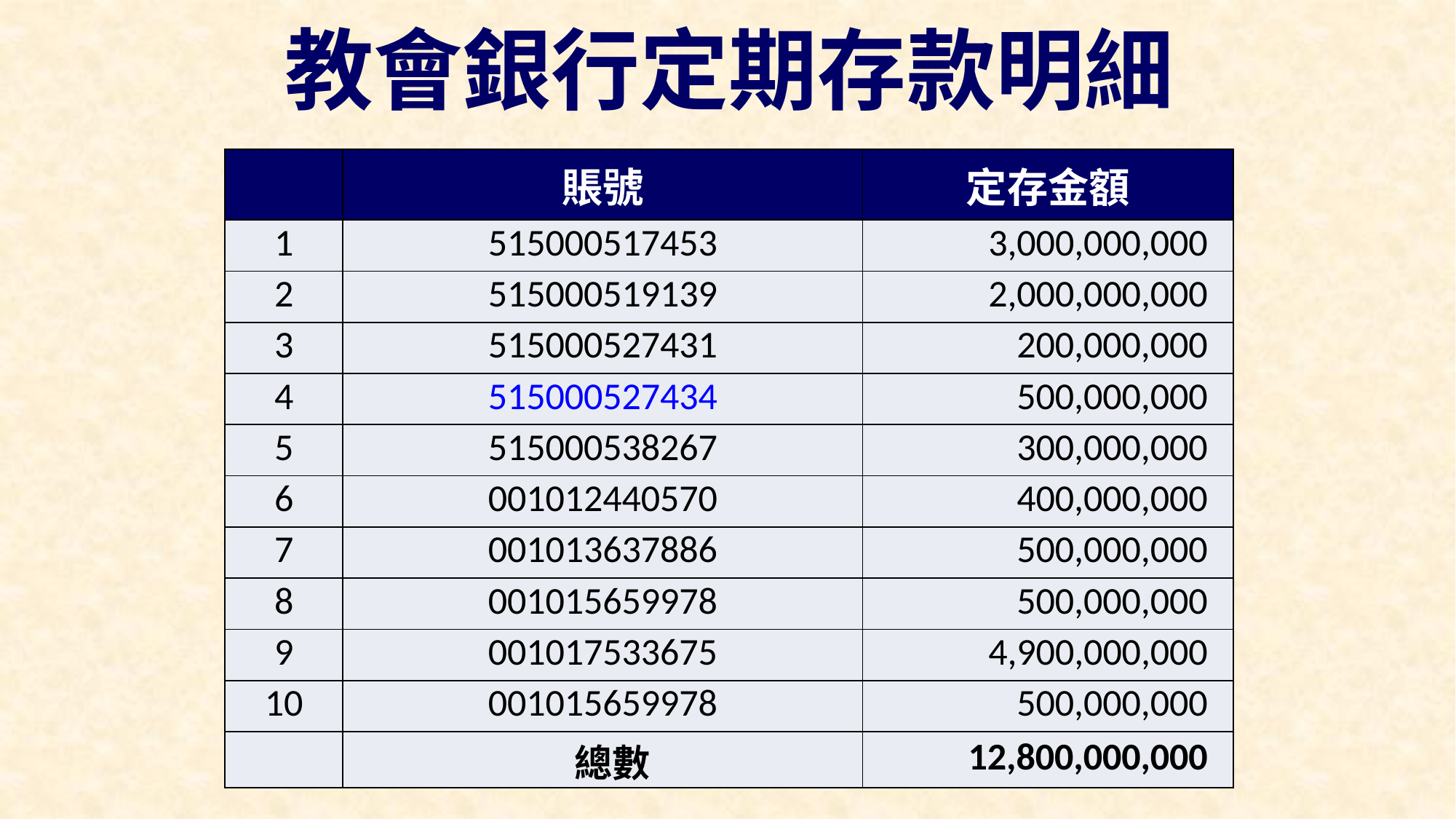

# 教會銀行定期存款明細
|  | 賬號 | 定存金額 |
| --- | --- | --- |
| 1 | 515000517453 | 3,000,000,000 |
| 2 | 515000519139 | 2,000,000,000 |
| 3 | 515000527431 | 200,000,000 |
| 4 | 515000527434 | 500,000,000 |
| 5 | 515000538267 | 300,000,000 |
| 6 | 001012440570 | 400,000,000 |
| 7 | 001013637886 | 500,000,000 |
| 8 | 001015659978 | 500,000,000 |
| 9 | 001017533675 | 4,900,000,000 |
| 10 | 001015659978 | 500,000,000 |
|  | 總數 | 12,800,000,000 |